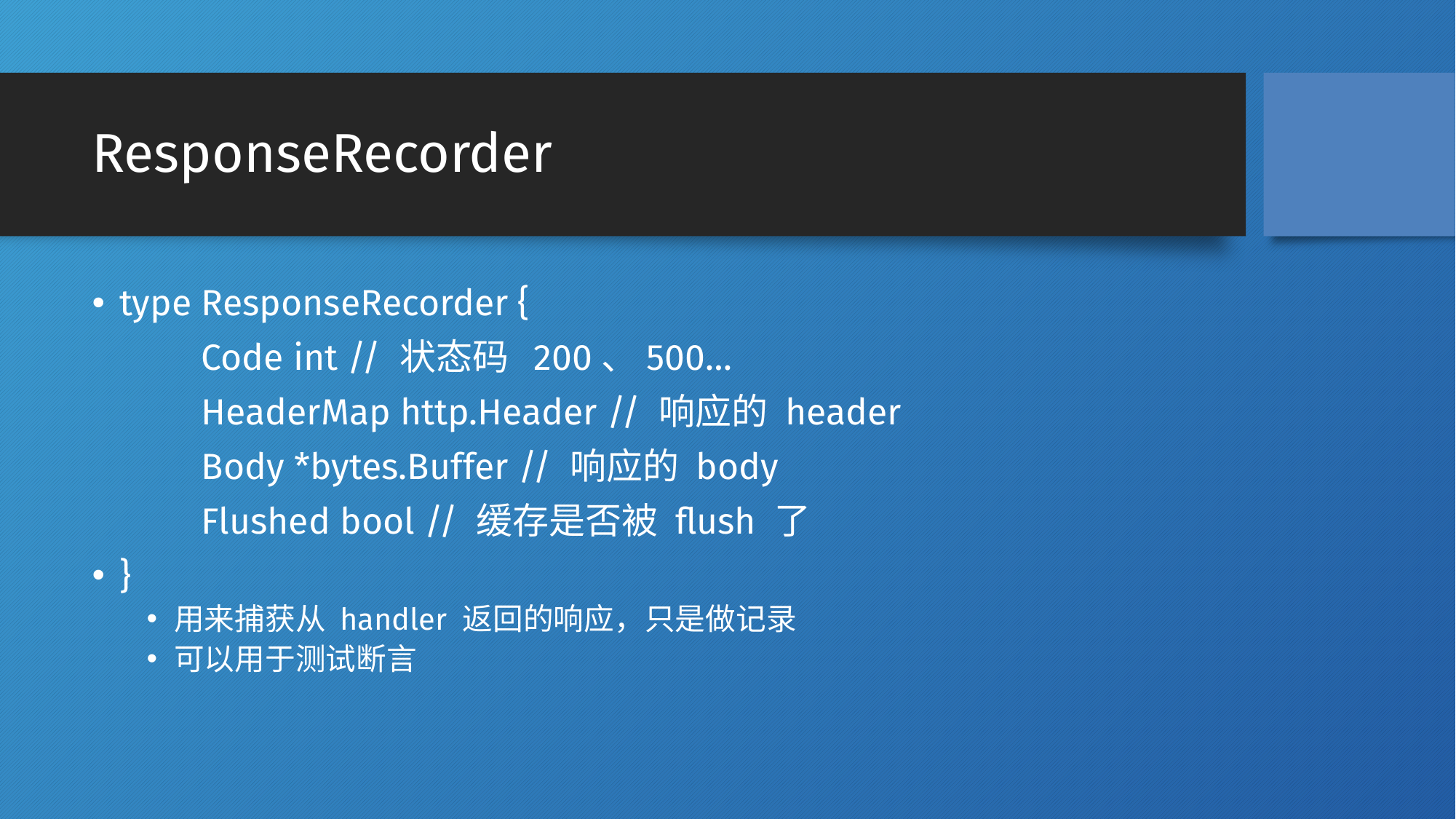

# ResponseRecorder
type ResponseRecorder {
  	Code int // 状态码  200、500…
	HeaderMap http.Header // 响应的 header
	Body *bytes.Buffer // 响应的 body
	Flushed bool // 缓存是否被 flush 了
}
用来捕获从 handler 返回的响应，只是做记录
可以用于测试断言